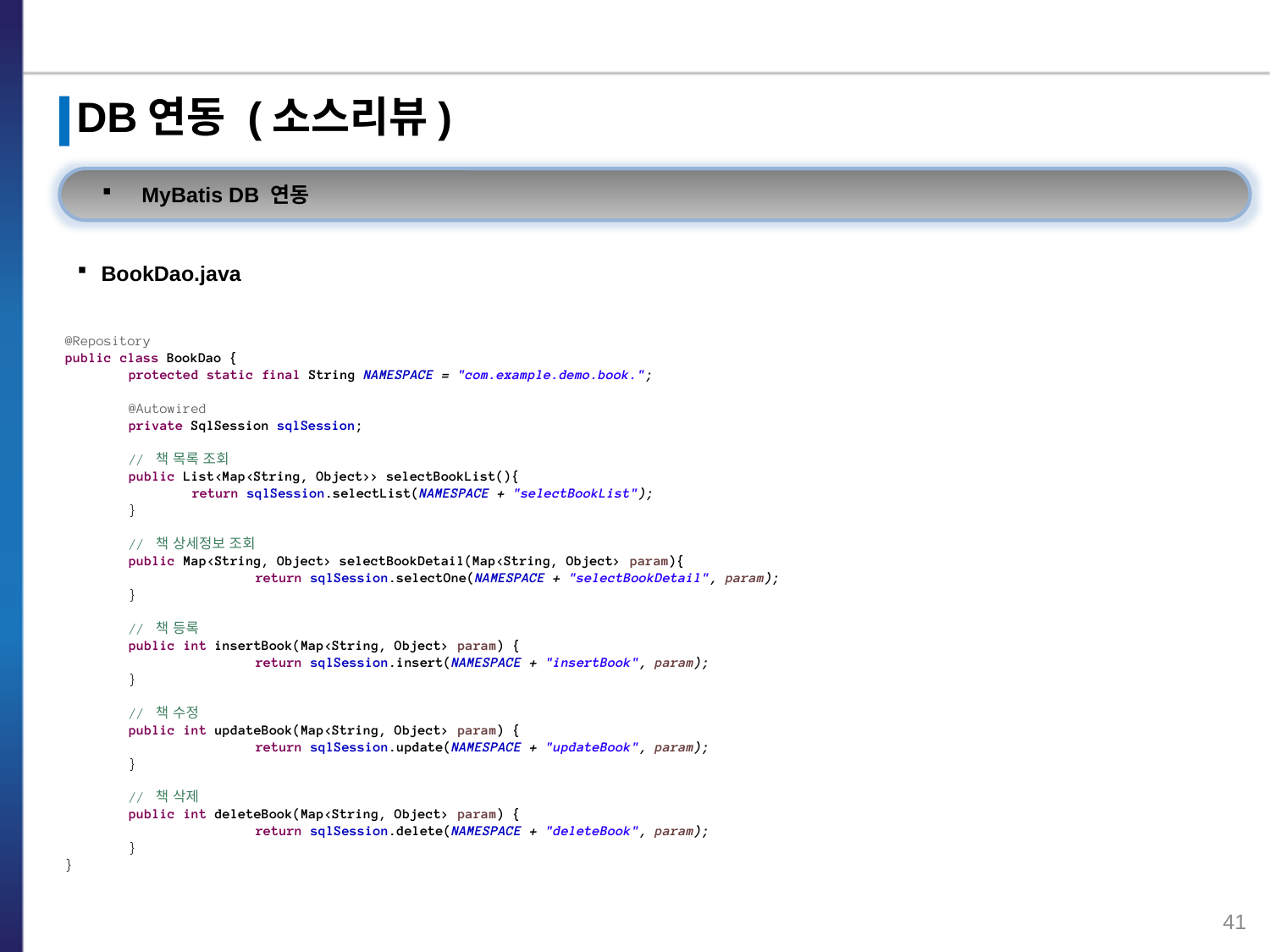

DB연동 (소스리뷰)

MyBatis DB 연동
BookDao.java
@Repository
public class BookDao {
protected static final String NAMESPACE = "com.example.demo.book.";

@Autowired
private SqlSession sqlSession;

// 책 목록 조회
public List<Map<String, Object>> selectBookList(){
return sqlSession.selectList(NAMESPACE + "selectBookList");
}

// 책 상세정보 조회
public Map<String, Object> selectBookDetail(Map<String, Object> param){
	return sqlSession.selectOne(NAMESPACE + "selectBookDetail", param);
}

// 책 등록
public int insertBook(Map<String, Object> param) {
	return sqlSession.insert(NAMESPACE + "insertBook", param);
}

// 책 수정
public int updateBook(Map<String, Object> param) {
	return sqlSession.update(NAMESPACE + "updateBook", param);
}

// 책 삭제
public int deleteBook(Map<String, Object> param) {
	return sqlSession.delete(NAMESPACE + "deleteBook", param);
}
}
41